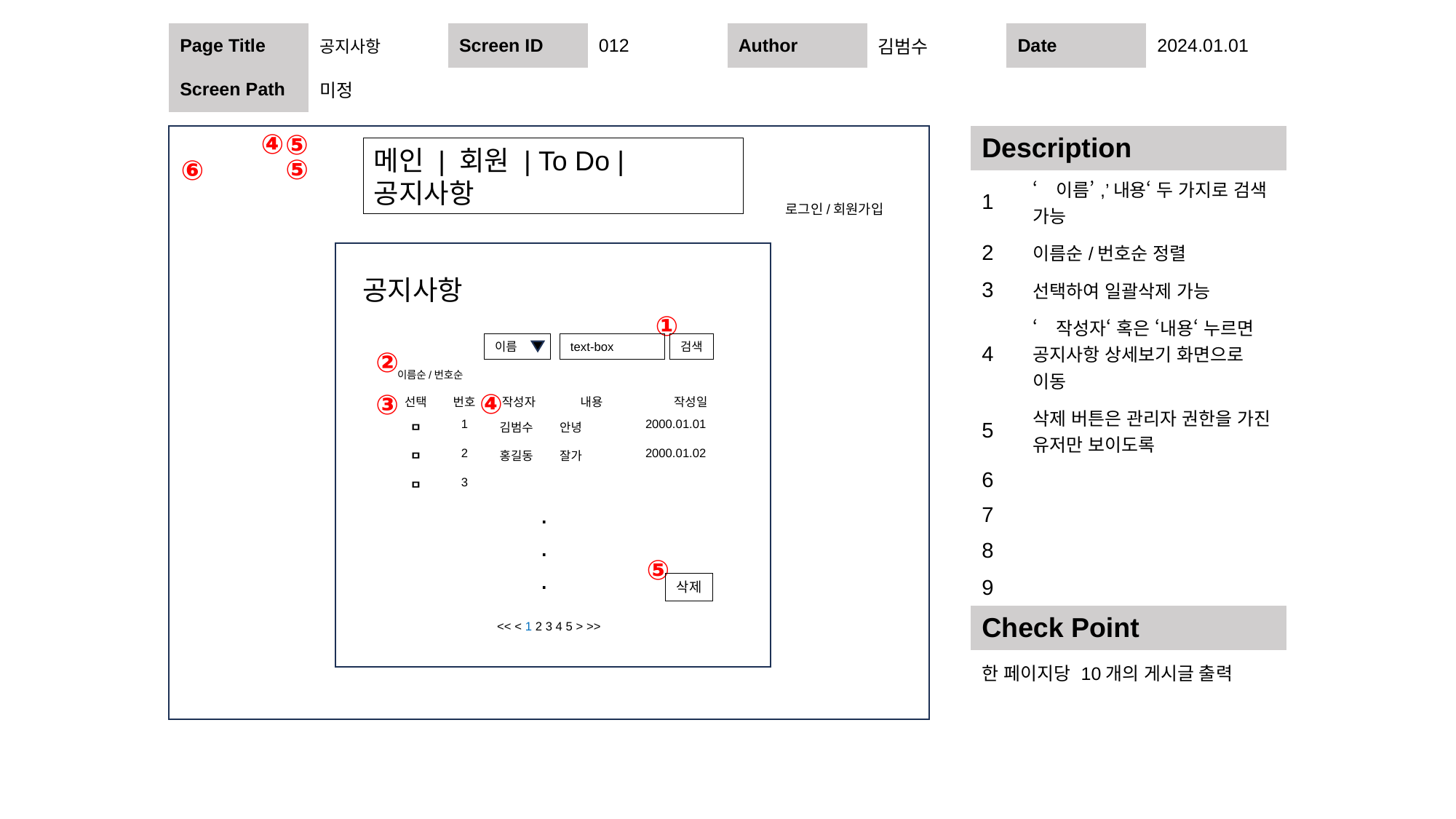

| Page Title | 공지사항 | Screen ID | 012 | Author | 김범수 | Date | 2024.01.01 |
| --- | --- | --- | --- | --- | --- | --- | --- |
| Screen Path | 미정 |  |  |  |  |  |  |
④
⑤

| Description |  |
| --- | --- |
| 1 | ‘이름’,’내용‘ 두 가지로 검색 가능 |
| 2 | 이름순/번호순 정렬 |
| 3 | 선택하여 일괄삭제 가능 |
| 4 | ‘작성자‘ 혹은 ‘내용‘ 누르면 공지사항 상세보기 화면으로 이동 |
| 5 | 삭제 버튼은 관리자 권한을 가진 유저만 보이도록 |
| 6 |  |
| 7 |  |
| 8 |  |
| 9 |  |
| Check Point |  |
| 한 페이지당 10개의 게시글 출력 |  |
메인 | 회원 | To Do | 공지사항
⑤
⑥
로그인/회원가입

공지사항
①
이름
text-box
검색
②

이름순/번호순
④
③
.
.
.
⑤
삭제
<< < 1 2 3 4 5 > >>
| 선택 | 번호 | 작성자 | 내용 | 작성일 |
| --- | --- | --- | --- | --- |
| ㅁ | 1 | 김범수 | 안녕 | 2000.01.01 |
| ㅁ | 2 | 홍길동 | 잘가 | 2000.01.02 |
| ㅁ | 3 |  |  |  |